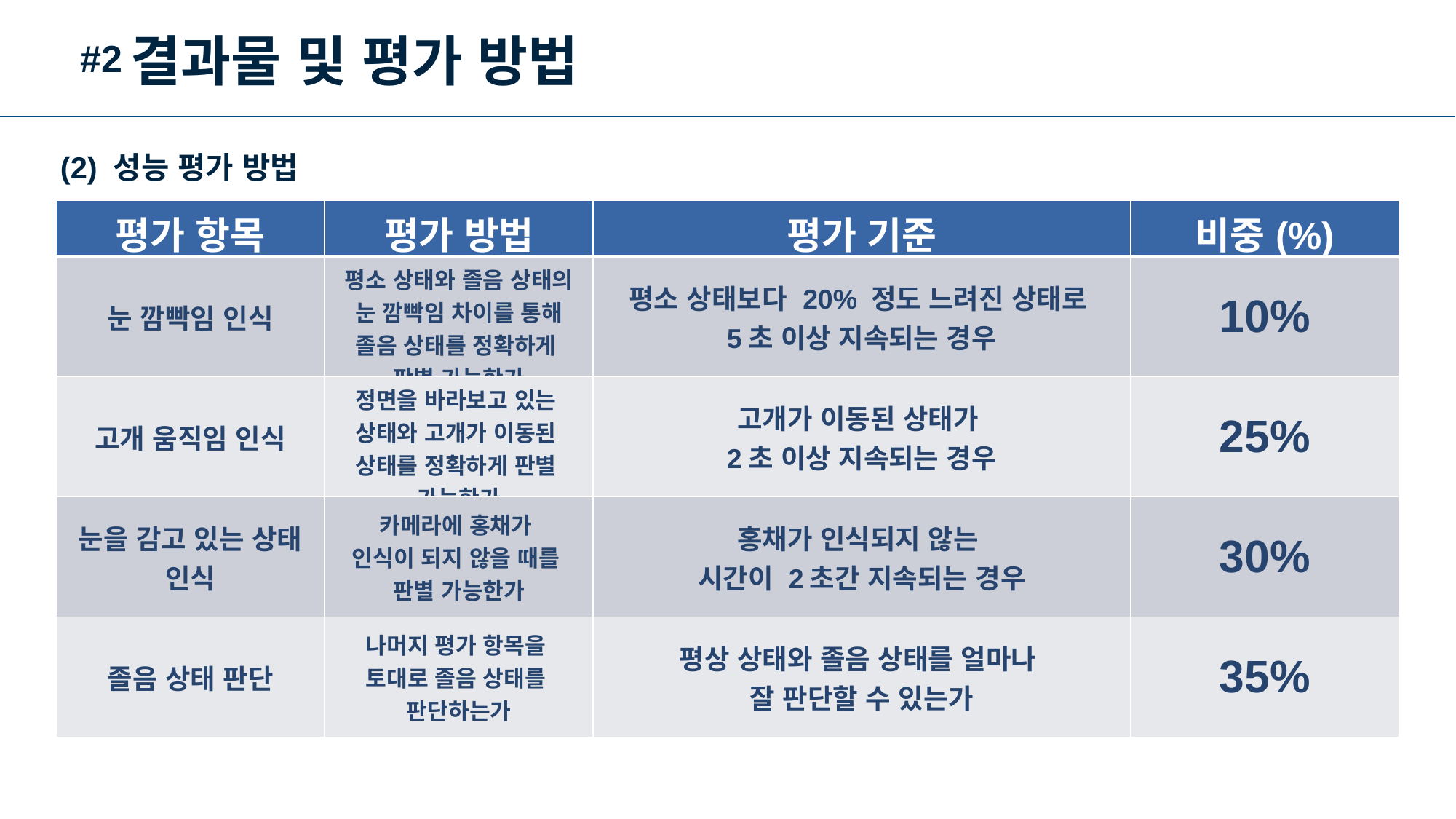

결과물 및 평가 방법
#2
(2) 성능 평가 방법
| 평가 항목 | 평가 방법 | 평가 기준 | 비중(%) |
| --- | --- | --- | --- |
| 눈 깜빡임 인식 | 평소 상태와 졸음 상태의 눈 깜빡임 차이를 통해 졸음 상태를 정확하게 판별 가능한가 | 평소 상태보다 20% 정도 느려진 상태로 5초 이상 지속되는 경우 | 10% |
| 고개 움직임 인식 | 정면을 바라보고 있는 상태와 고개가 이동된 상태를 정확하게 판별 가능한가 | 고개가 이동된 상태가 2초 이상 지속되는 경우 | 25% |
| 눈을 감고 있는 상태 인식 | 카메라에 홍채가 인식이 되지 않을 때를 판별 가능한가 | 홍채가 인식되지 않는 시간이 2초간 지속되는 경우 | 30% |
| 졸음 상태 판단 | 나머지 평가 항목을 토대로 졸음 상태를 판단하는가 | 평상 상태와 졸음 상태를 얼마나 잘 판단할 수 있는가 | 35% |